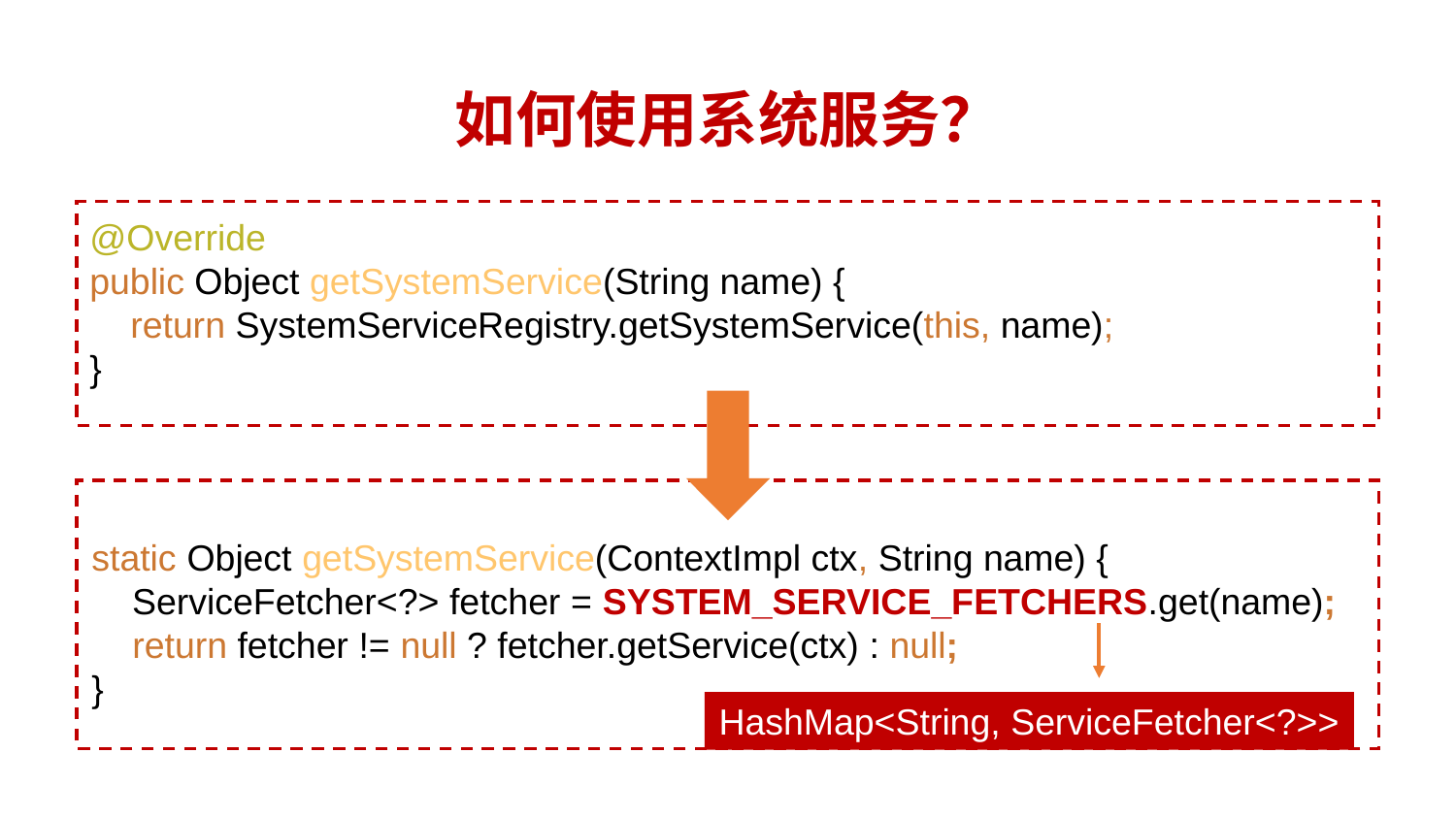

# 如何使用系统服务？

@Override
public Object getSystemService(String name) {
    return SystemServiceRegistry.getSystemService(this, name);
}

static Object getSystemService(ContextImpl ctx, String name) {
    ServiceFetcher<?> fetcher = SYSTEM_SERVICE_FETCHERS.get(name);
    return fetcher != null ? fetcher.getService(ctx) : null;
}
HashMap<String, ServiceFetcher<?>>